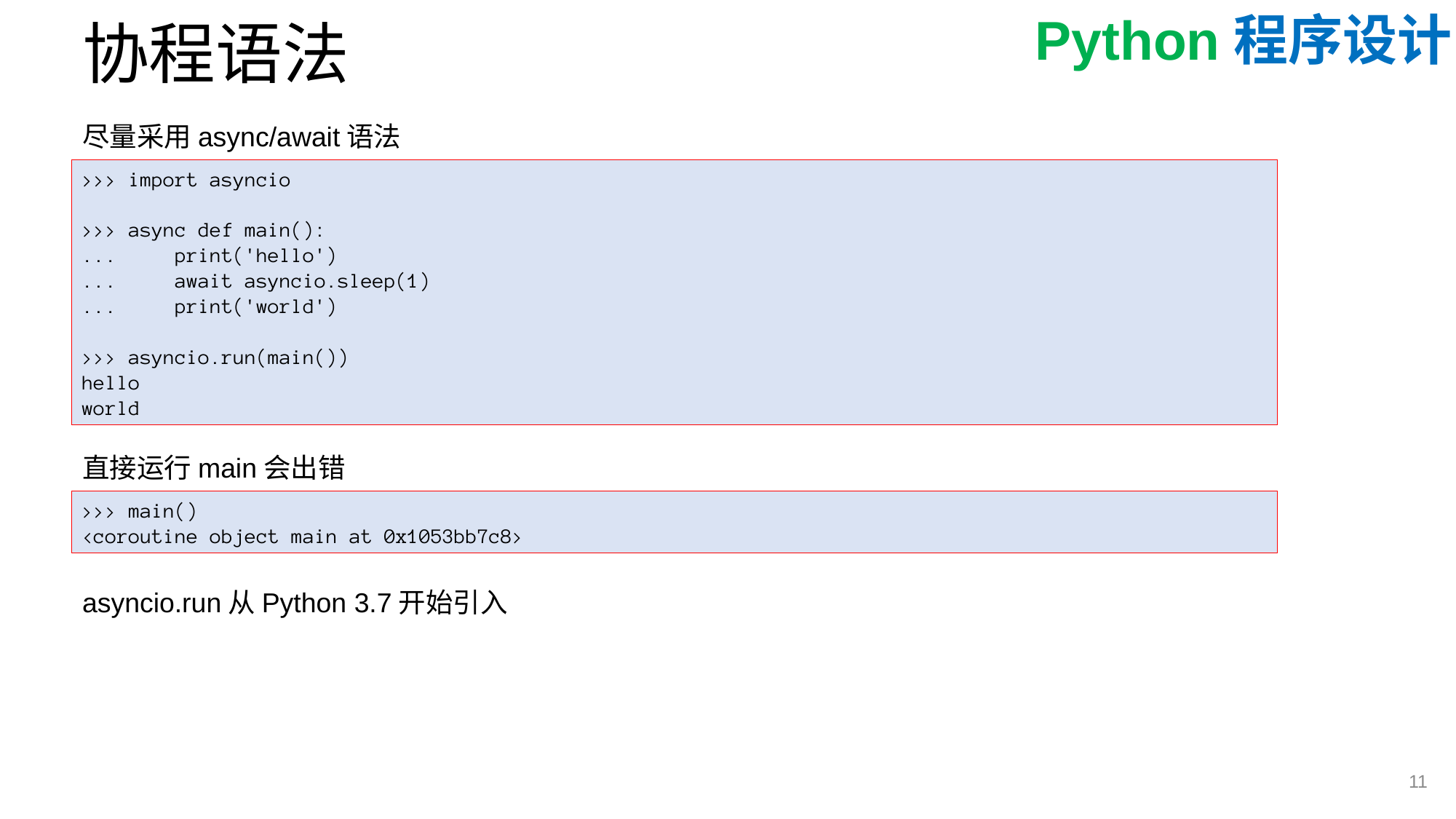

# 协程语法
尽量采用async/await语法
>>> import asyncio

>>> async def main():
...     print('hello')
...     await asyncio.sleep(1)
...     print('world')

>>> asyncio.run(main())
hello
world
直接运行main会出错
>>> main()
<coroutine object main at 0x1053bb7c8>
asyncio.run从Python 3.7开始引入
11